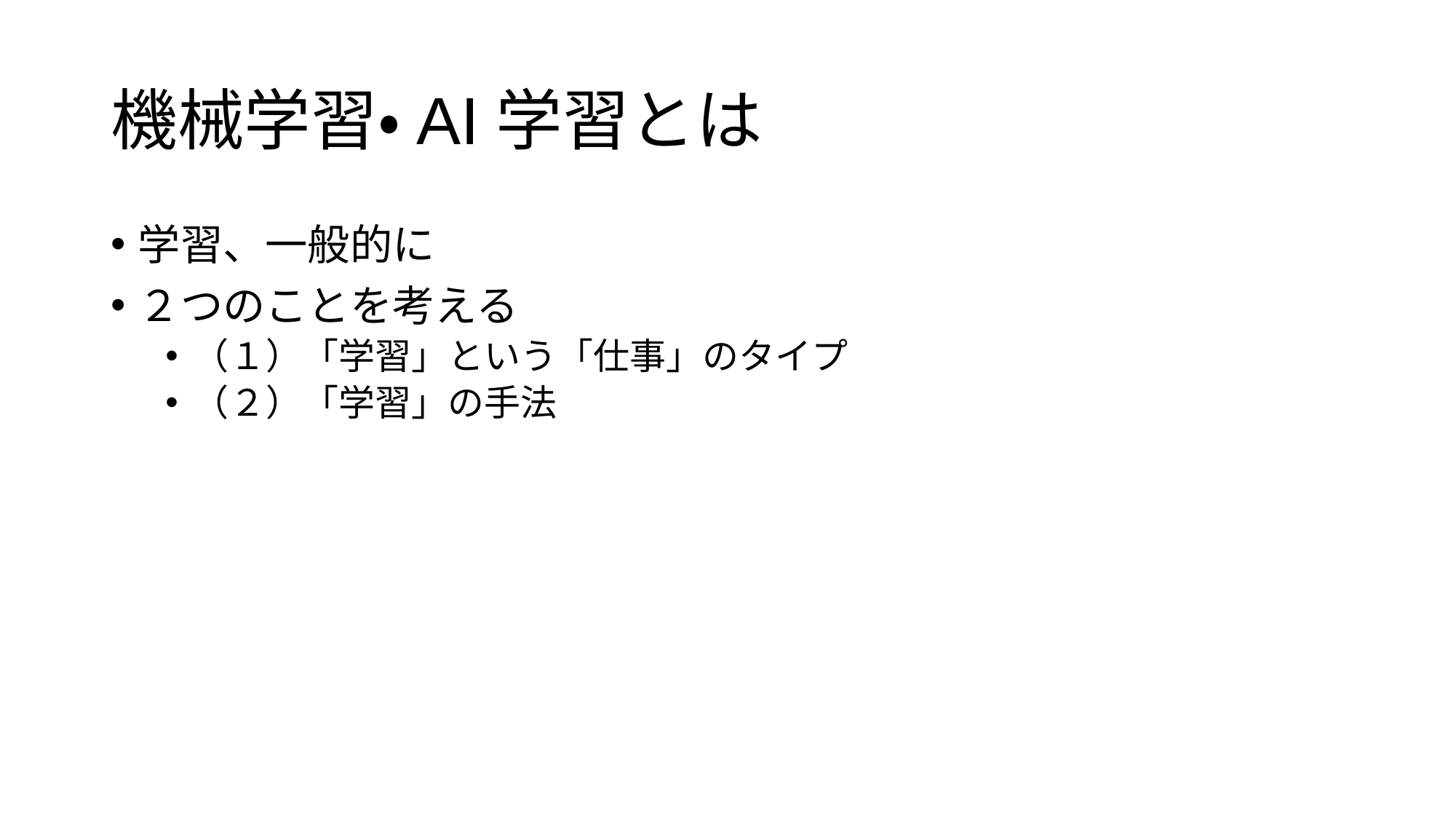

# 機械学習・AI学習とは
学習、一般的に
２つのことを考える
（１）「学習」という「仕事」のタイプ
（２）「学習」の手法